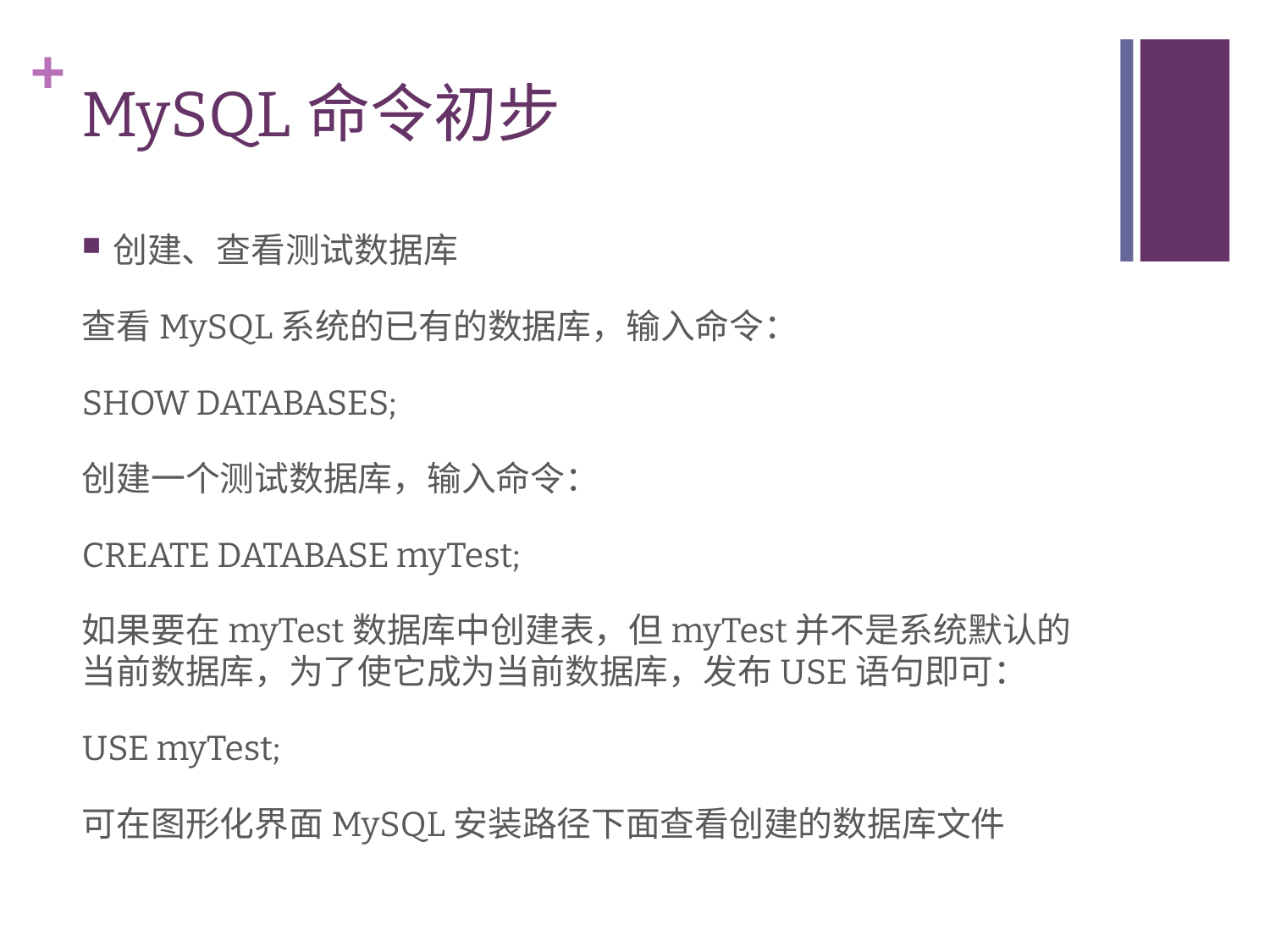

# MySQL命令初步
创建、查看测试数据库
查看MySQL系统的已有的数据库，输入命令：
SHOW DATABASES;
创建一个测试数据库，输入命令：
CREATE DATABASE myTest;
如果要在myTest数据库中创建表，但myTest并不是系统默认的当前数据库，为了使它成为当前数据库，发布USE语句即可：
USE myTest;
可在图形化界面MySQL安装路径下面查看创建的数据库文件